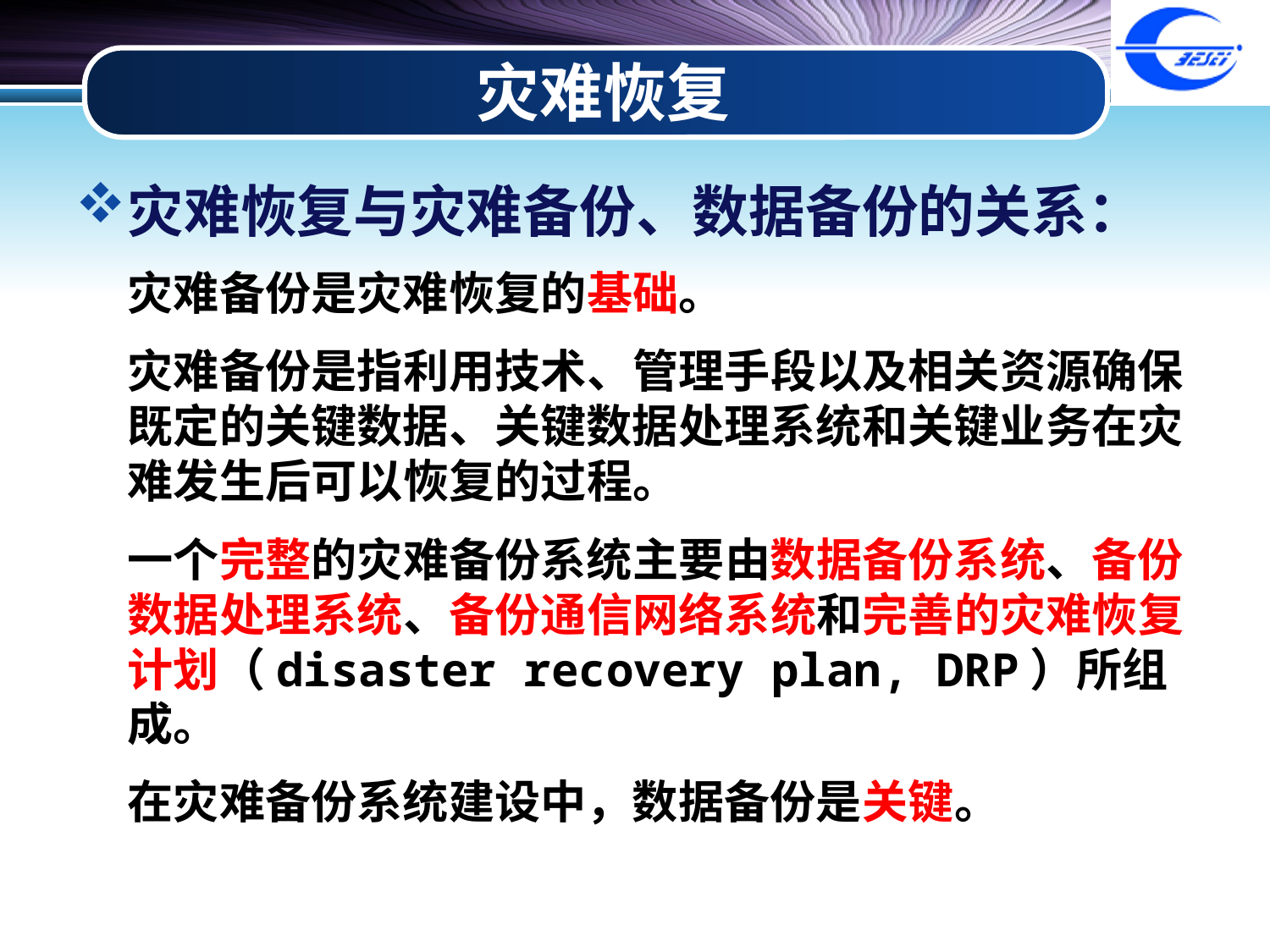

# 灾难恢复
灾难恢复与灾难备份、数据备份的关系：
灾难备份是灾难恢复的基础。
灾难备份是指利用技术、管理手段以及相关资源确保既定的关键数据、关键数据处理系统和关键业务在灾难发生后可以恢复的过程。
一个完整的灾难备份系统主要由数据备份系统、备份数据处理系统、备份通信网络系统和完善的灾难恢复计划（disaster recovery plan, DRP）所组成。
在灾难备份系统建设中，数据备份是关键。